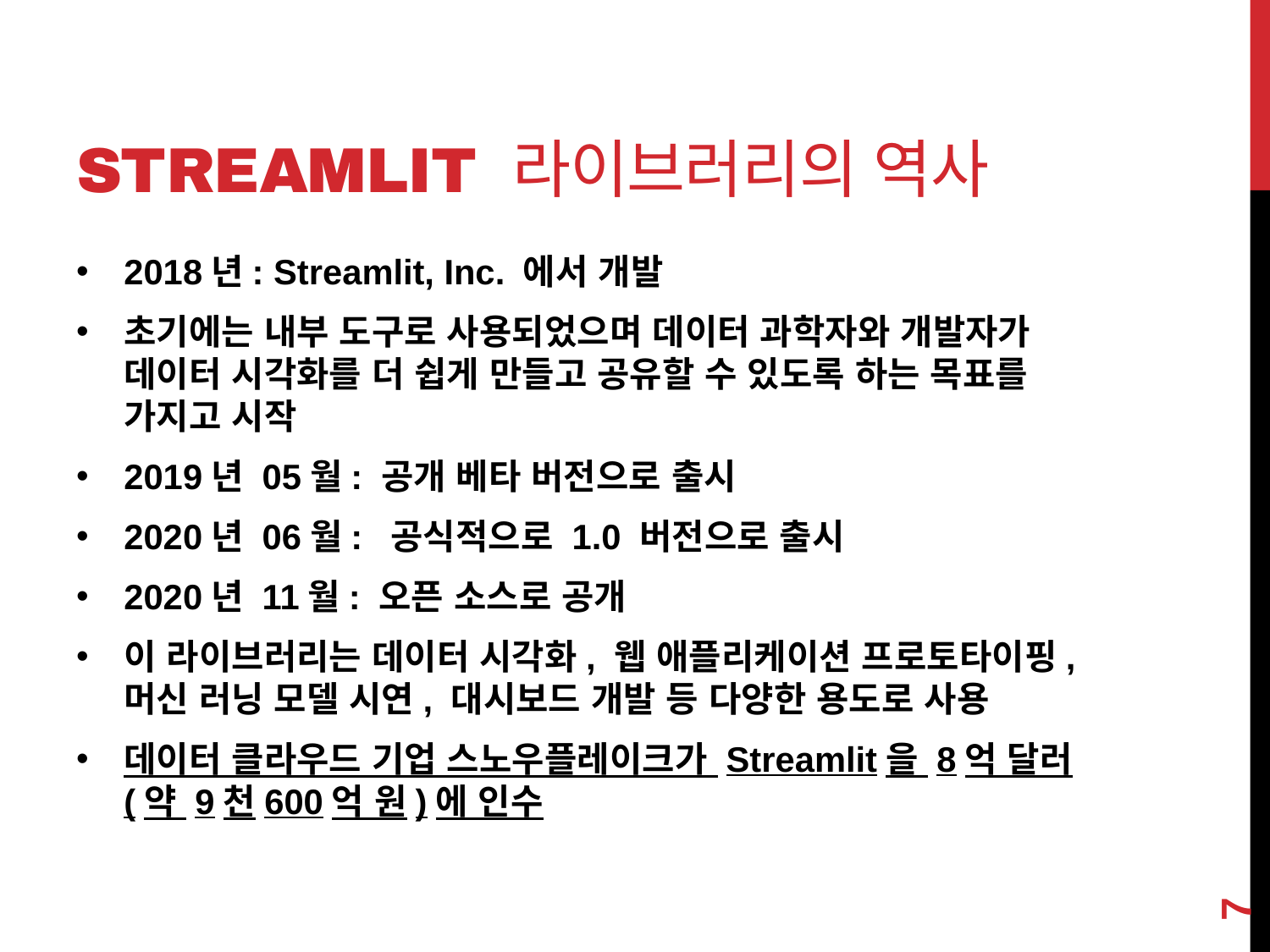

2018년: Streamlit, Inc. 에서 개발
초기에는 내부 도구로 사용되었으며 데이터 과학자와 개발자가 데이터 시각화를 더 쉽게 만들고 공유할 수 있도록 하는 목표를 가지고 시작
2019년 05월: 공개 베타 버전으로 출시
2020년 06월:  공식적으로 1.0 버전으로 출시
2020년 11월: 오픈 소스로 공개
이 라이브러리는 데이터 시각화, 웹 애플리케이션 프로토타이핑, 머신 러닝 모델 시연, 대시보드 개발 등 다양한 용도로 사용
데이터 클라우드 기업 스노우플레이크가 Streamlit을 8억 달러(약 9천600억 원)에 인수
# Streamlit 라이브러리의 역사
7